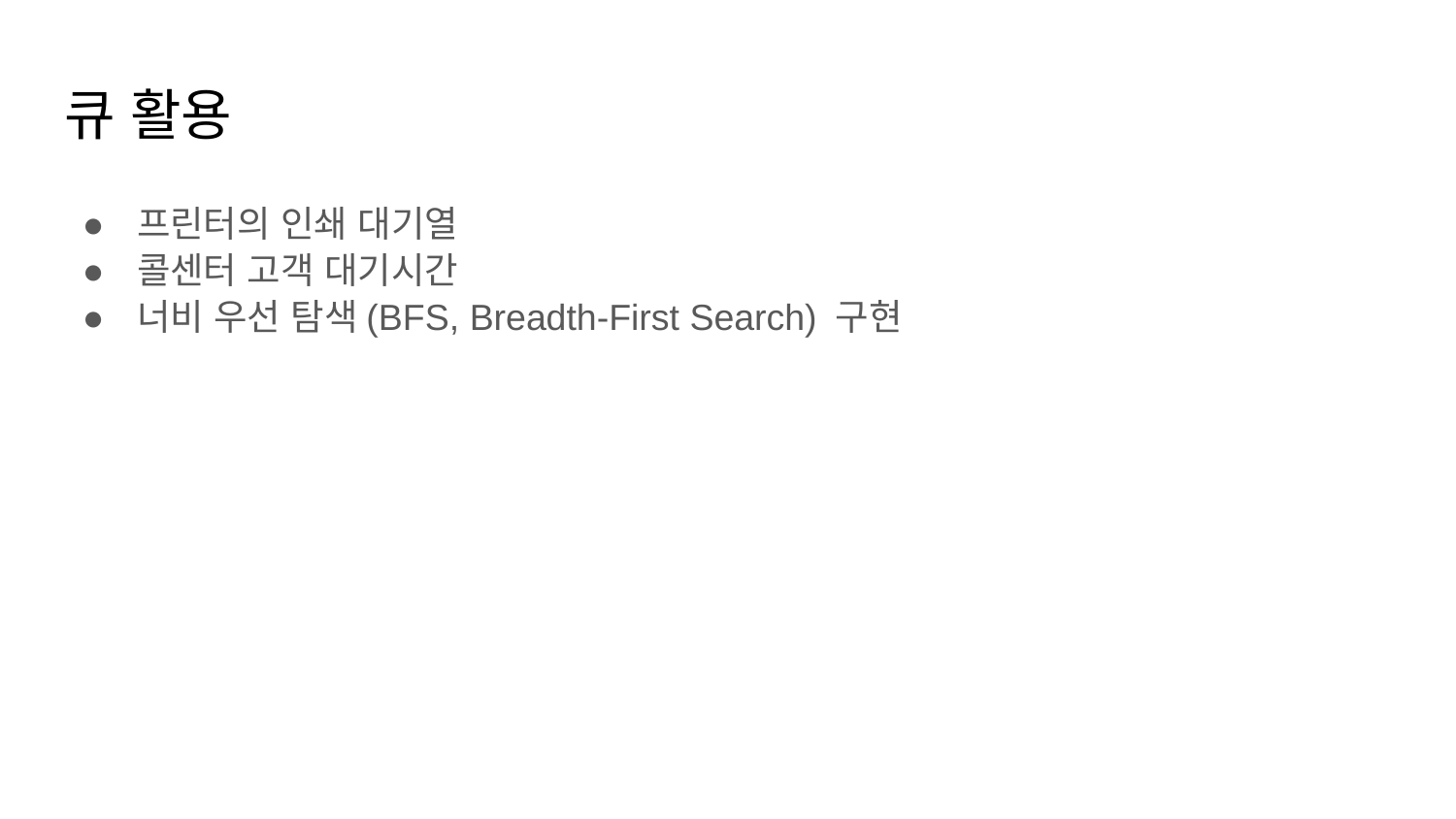

# 큐 활용
프린터의 인쇄 대기열
콜센터 고객 대기시간
너비 우선 탐색(BFS, Breadth-First Search) 구현